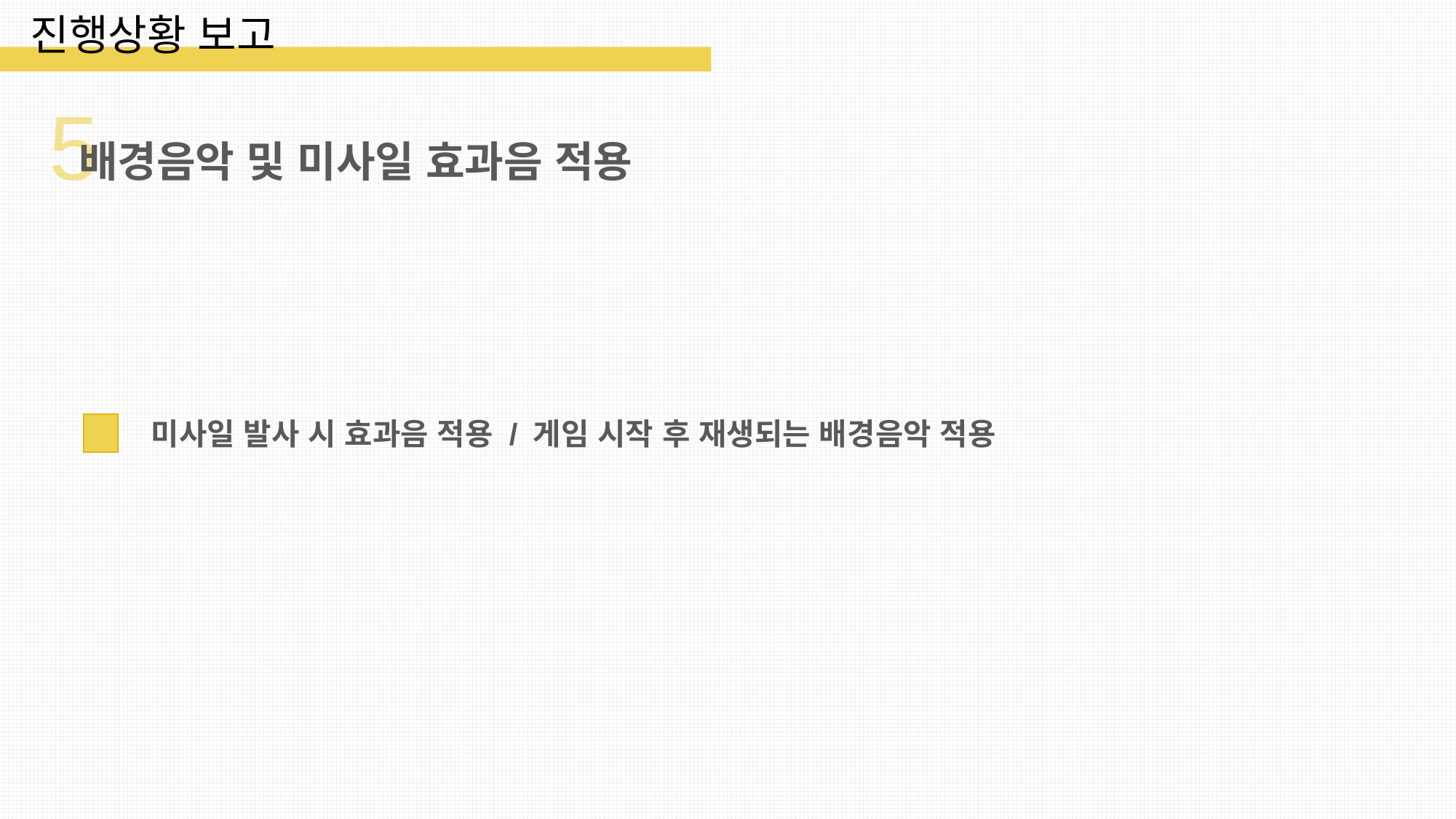

진행상황 보고

5
배경음악 및 미사일 효과음 적용
미사일 발사 시 효과음 적용 / 게임 시작 후 재생되는 배경음악 적용